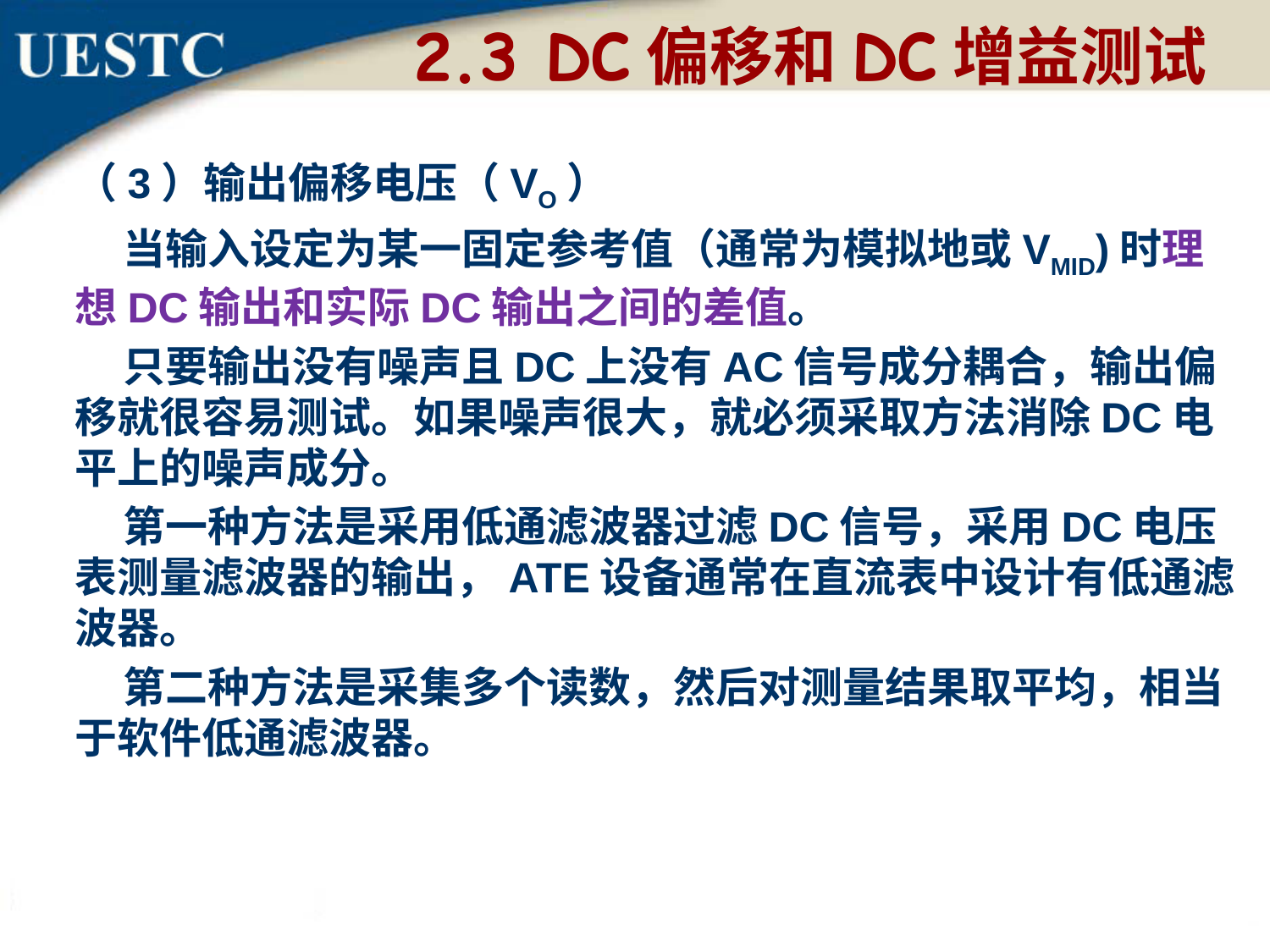

2.3 DC偏移和DC增益测试
（3）输出偏移电压（VO）
    当输入设定为某一固定参考值（通常为模拟地或VMID)时理想DC输出和实际DC输出之间的差值。
    只要输出没有噪声且DC上没有AC信号成分耦合，输出偏移就很容易测试。如果噪声很大，就必须采取方法消除DC电平上的噪声成分。
    第一种方法是采用低通滤波器过滤DC信号，采用DC电压表测量滤波器的输出，ATE设备通常在直流表中设计有低通滤波器。
    第二种方法是采集多个读数，然后对测量结果取平均，相当于软件低通滤波器。